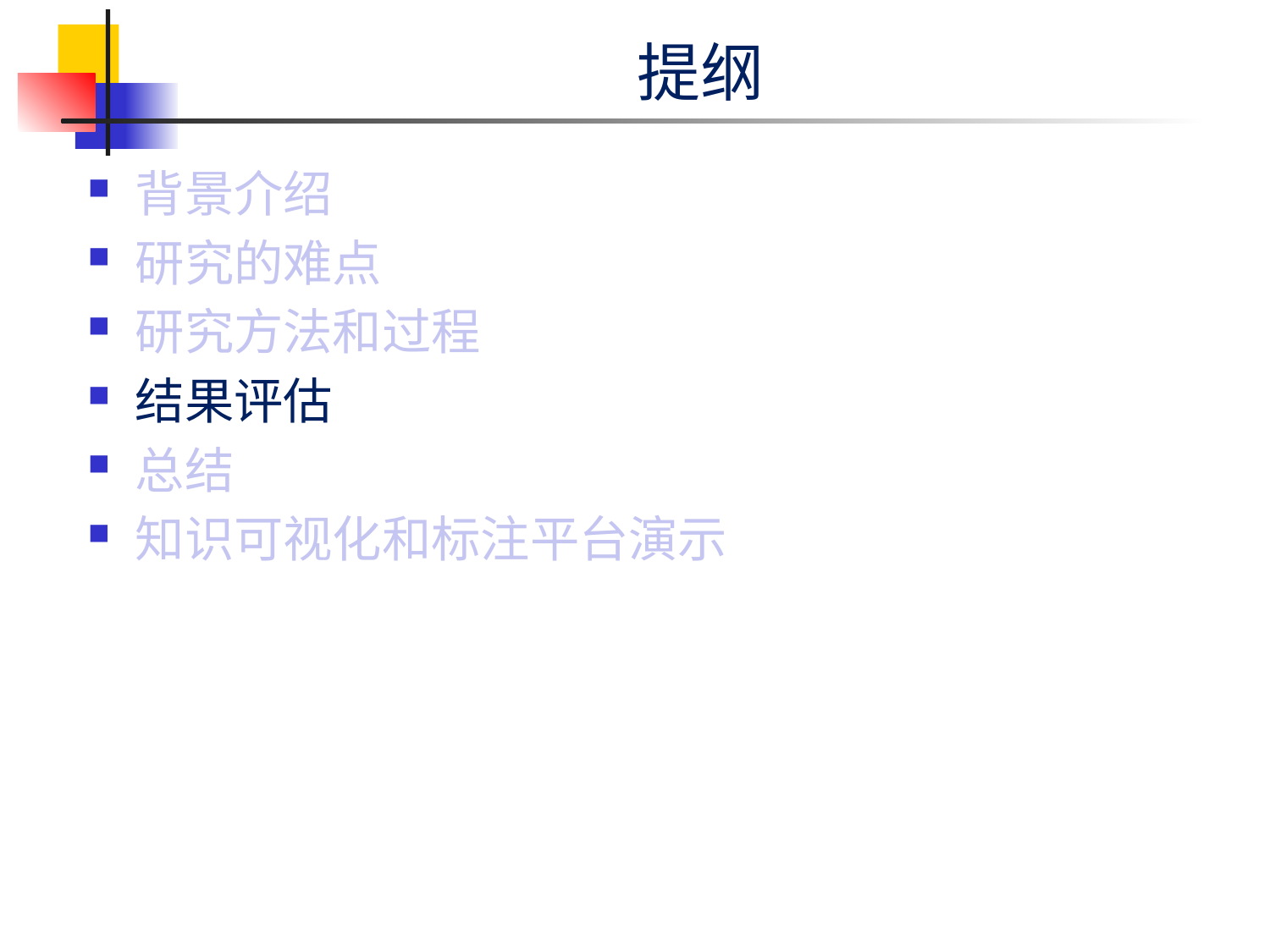

# 提纲
背景介绍
研究的难点
研究方法和过程
结果评估
总结
知识可视化和标注平台演示